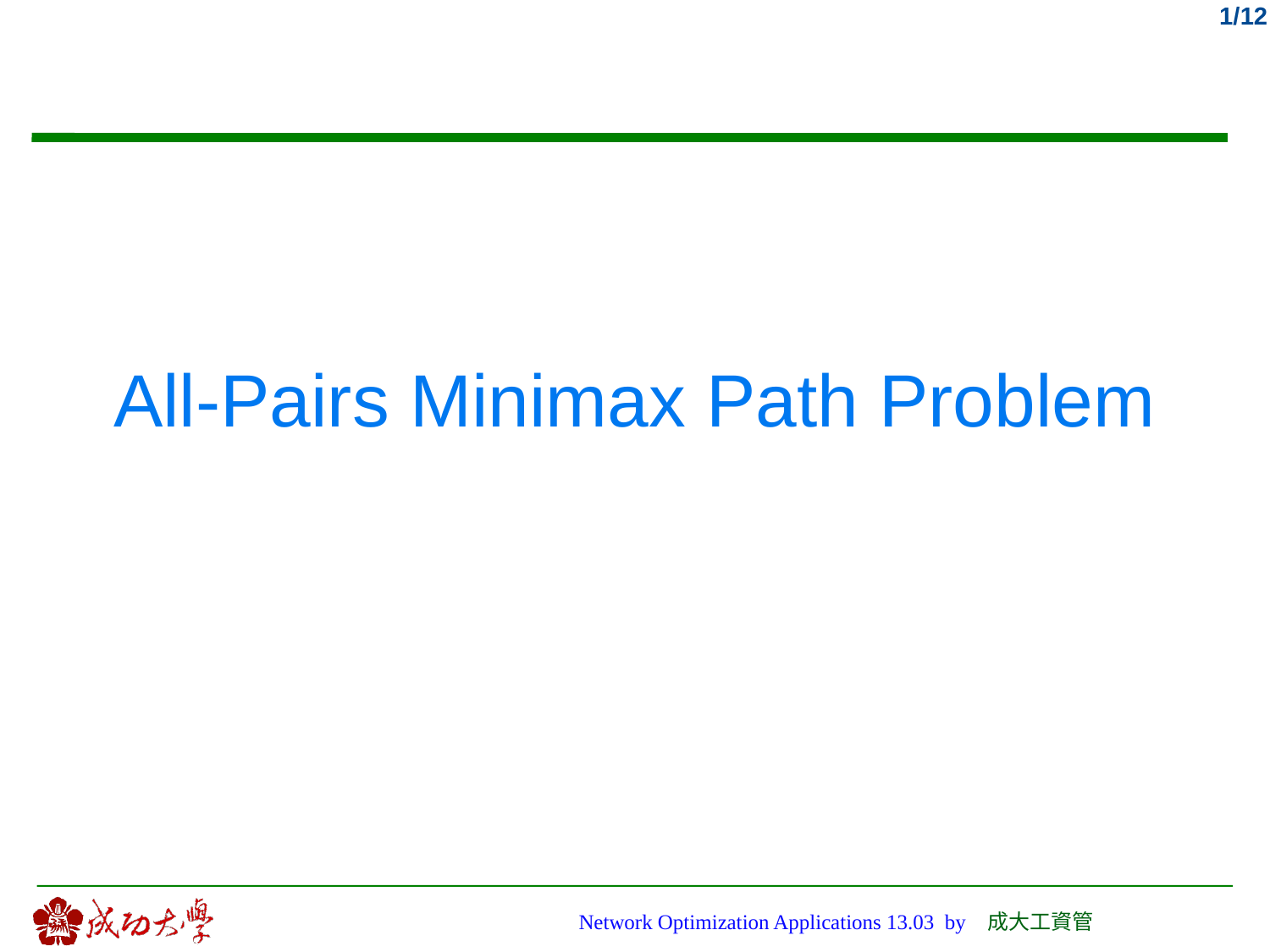

# All-Pairs Minimax Path Problem

Network Optimization Applications 13.03  by   成大工資管